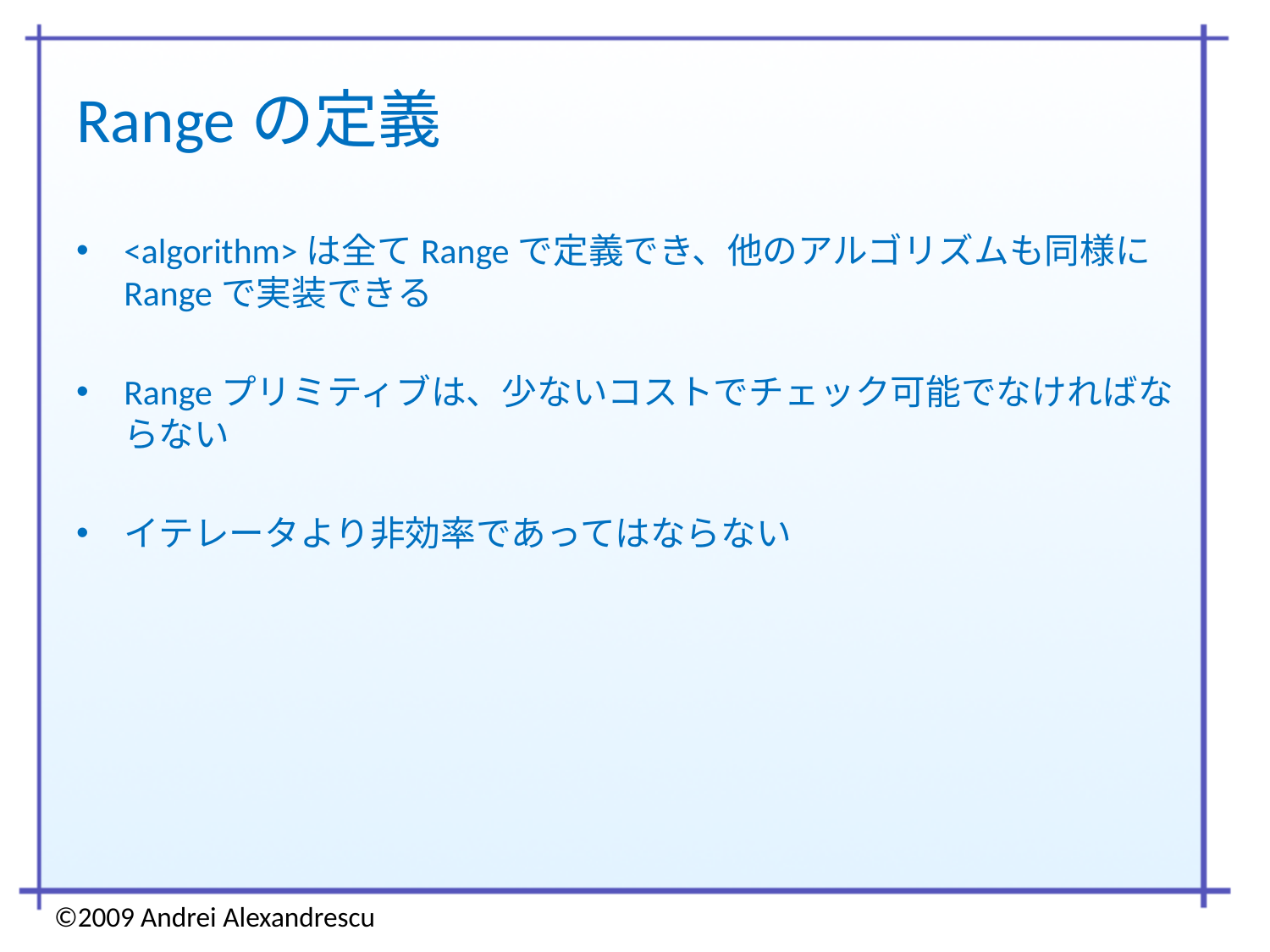

# Rangeの定義
<algorithm>は全てRangeで定義でき、他のアルゴリズムも同様にRangeで実装できる

Rangeプリミティブは、少ないコストでチェック可能でなければならない

イテレータより非効率であってはならない
©2009 Andrei Alexandrescu